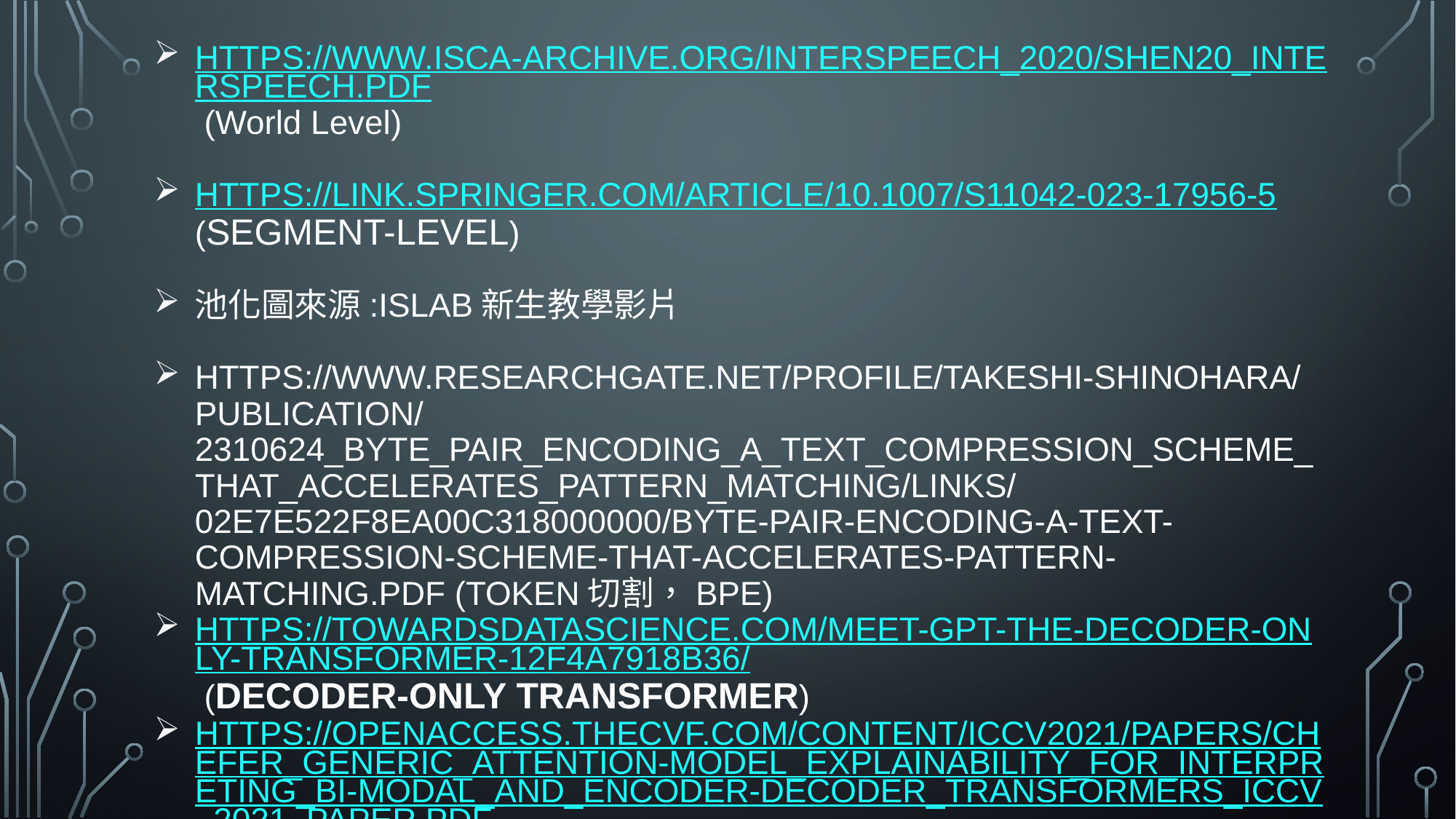

https://www.isca-archive.org/interspeech_2020/shen20_interspeech.pdf (World Level)

https://link.springer.com/article/10.1007/s11042-023-17956-5 (Segment-Level)

池化圖來源:ISLAB新生教學影片

https://www.researchgate.net/profile/Takeshi-Shinohara/publication/2310624_Byte_Pair_Encoding_A_Text_Compression_Scheme_That_Accelerates_Pattern_Matching/links/02e7e522f8ea00c318000000/Byte-Pair-Encoding-A-Text-Compression-Scheme-That-Accelerates-Pattern-Matching.pdf (Token切割，BPE)
https://towardsdatascience.com/meet-gpt-the-decoder-only-transformer-12f4a7918b36/ (Decoder-only Transformer)
https://openaccess.thecvf.com/content/ICCV2021/papers/Chefer_Generic_Attention-Model_Explainability_for_Interpreting_Bi-Modal_and_Encoder-Decoder_Transformers_ICCV_2021_paper.pdf (Encoder-Decoder Transformer )